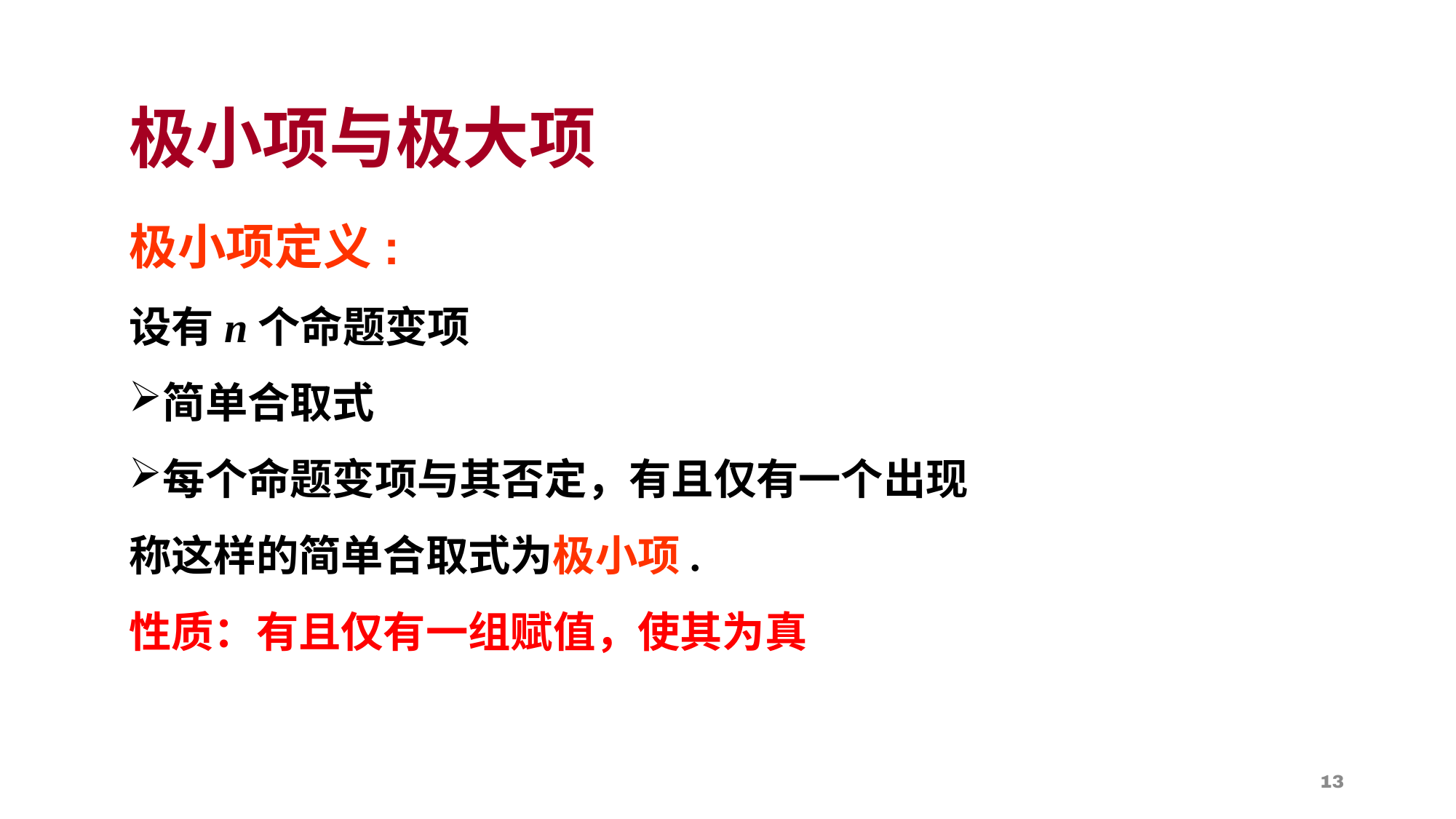

极小项与极大项
极小项定义:
设有n个命题变项
简单合取式
每个命题变项与其否定，有且仅有一个出现
称这样的简单合取式为极小项.
性质：有且仅有一组赋值，使其为真

13